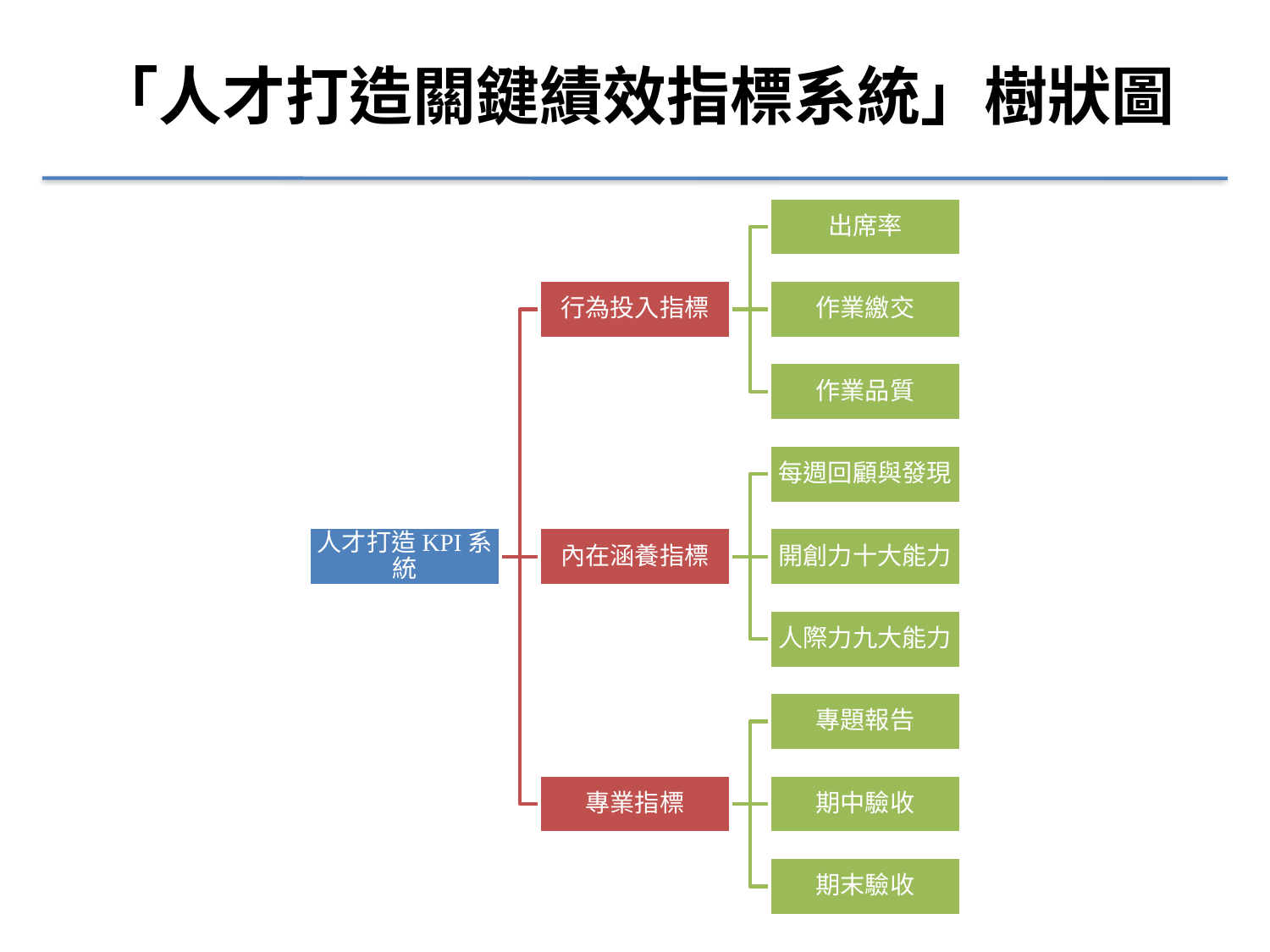

# 「人才打造關鍵績效指標系統」樹狀圖
人才打造KPI系統
行為投入指標
出席率
作業繳交
作業品質
內在涵養指標
每週回顧與發現
開創力十大能力
人際力九大能力
專業指標
專題報告
期中驗收
期末驗收